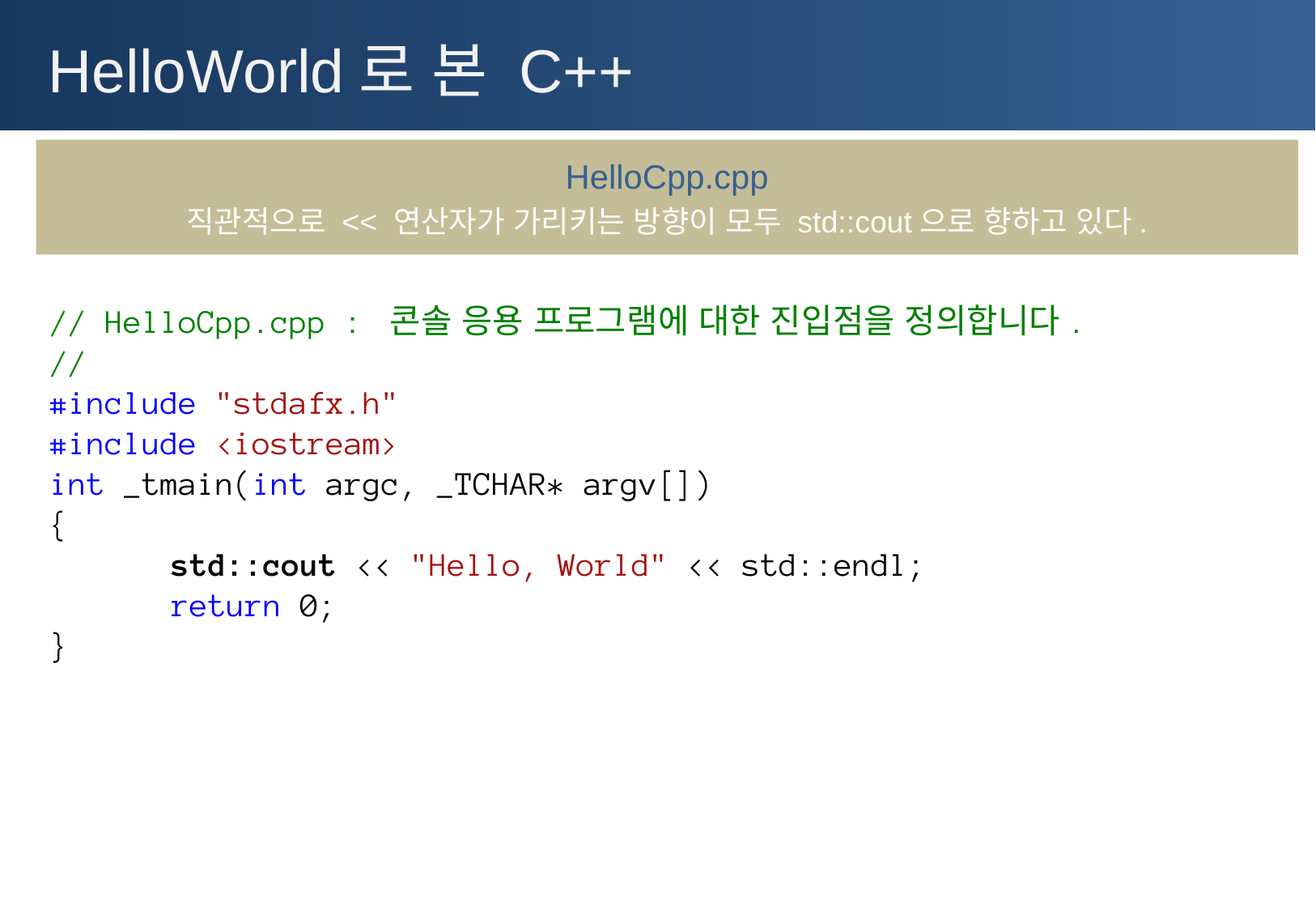

# HelloWorld로 본 C++
HelloCpp.cpp
직관적으로 << 연산자가 가리키는 방향이 모두 std::cout으로 향하고 있다.
// HelloCpp.cpp : 콘솔 응용 프로그램에 대한 진입점을 정의합니다.
//
#include "stdafx.h"
#include <iostream>
int _tmain(int argc, _TCHAR* argv[])
{
	std::cout << "Hello, World" << std::endl;
	return 0;
}